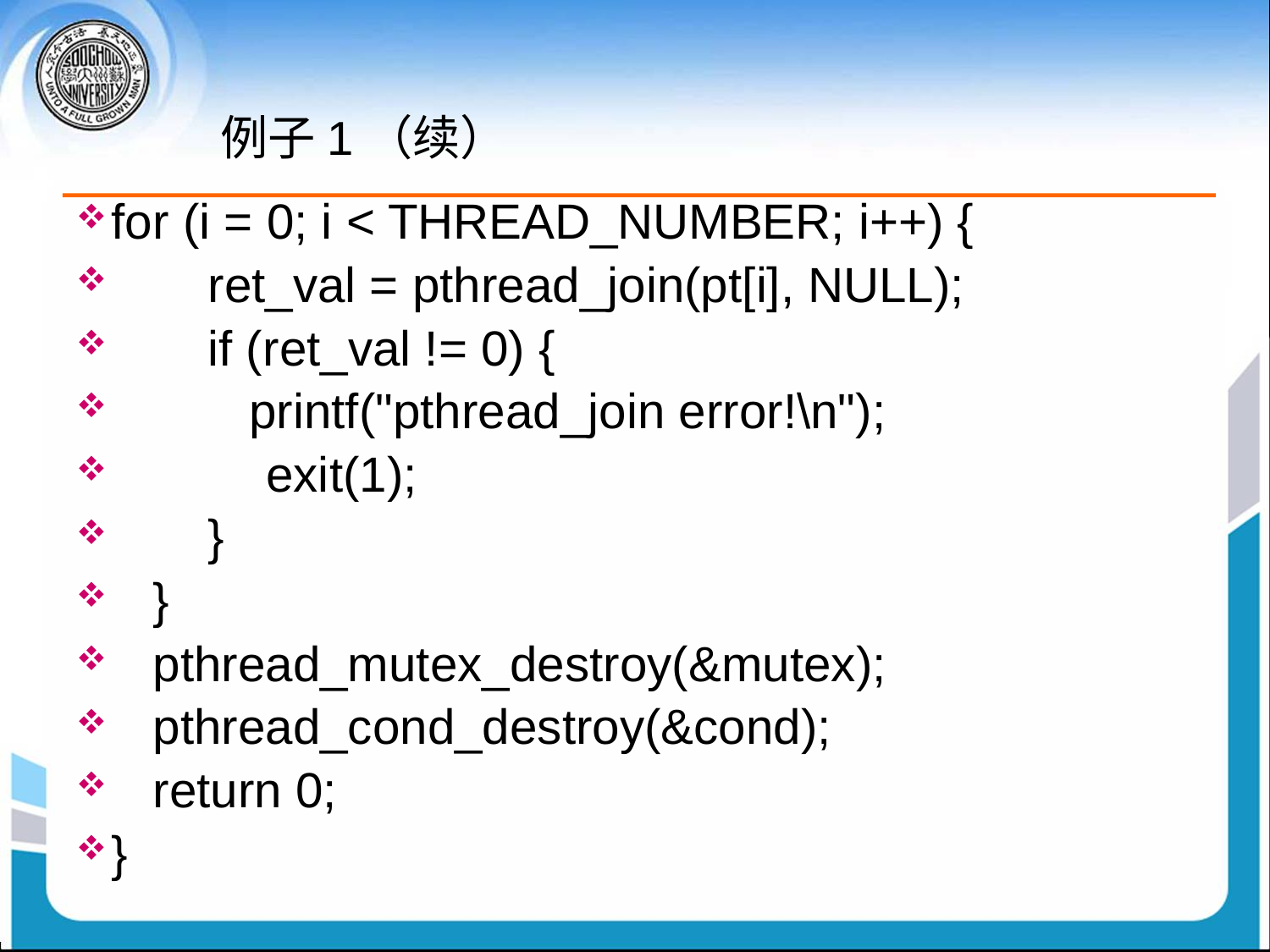

# 例子1（续）
for (i = 0; i < THREAD_NUMBER; i++) {
       ret_val = pthread_join(pt[i], NULL);
       if (ret_val != 0) {
          printf("pthread_join error!\n");
	  exit(1);
       }
   }
   pthread_mutex_destroy(&mutex);
   pthread_cond_destroy(&cond);
   return 0;
}